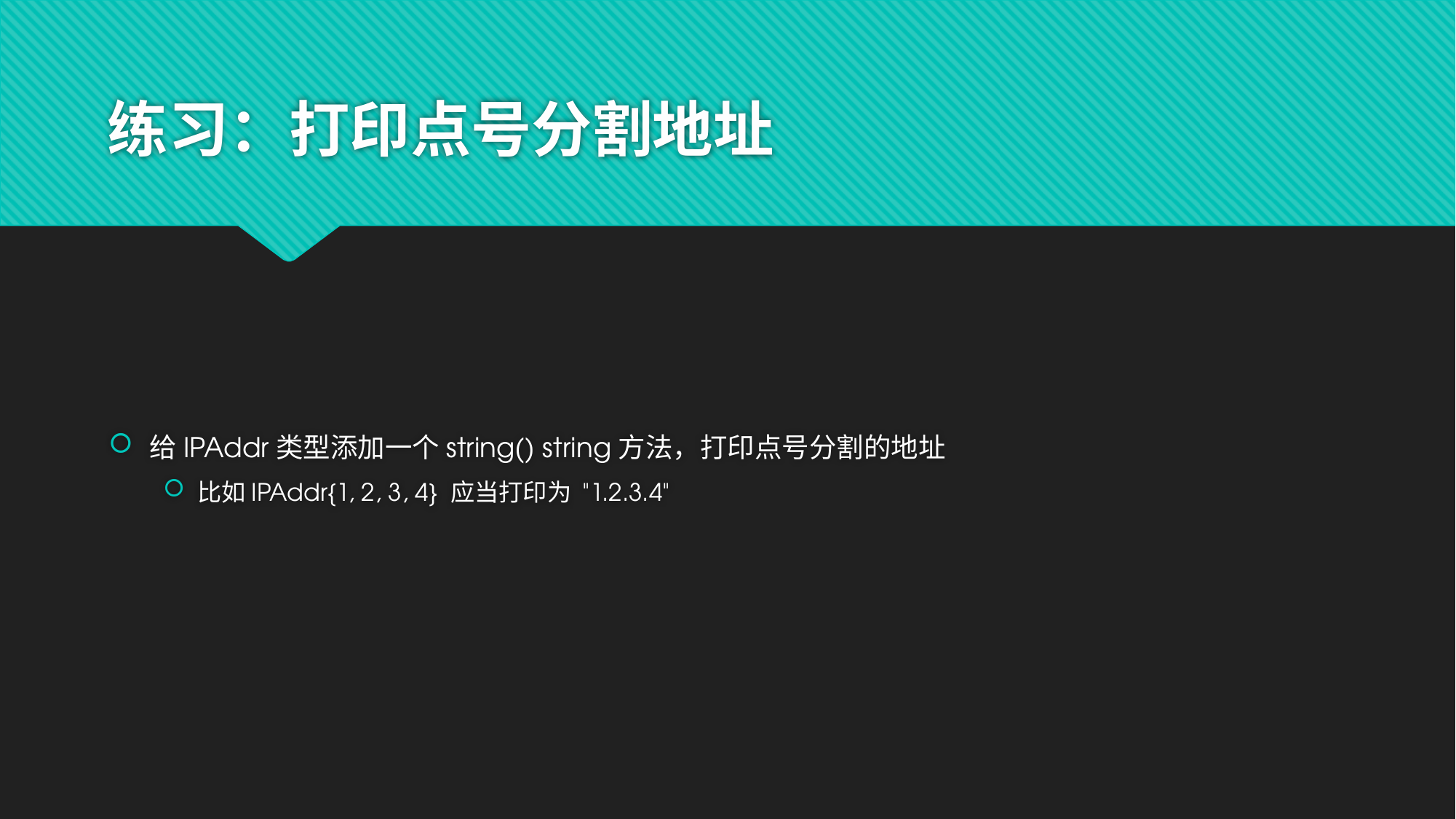

# 练习：打印点号分割地址
给IPAddr类型添加一个string() string方法，打印点号分割的地址
比如IPAddr{1, 2, 3, 4} 应当打印为 "1.2.3.4"